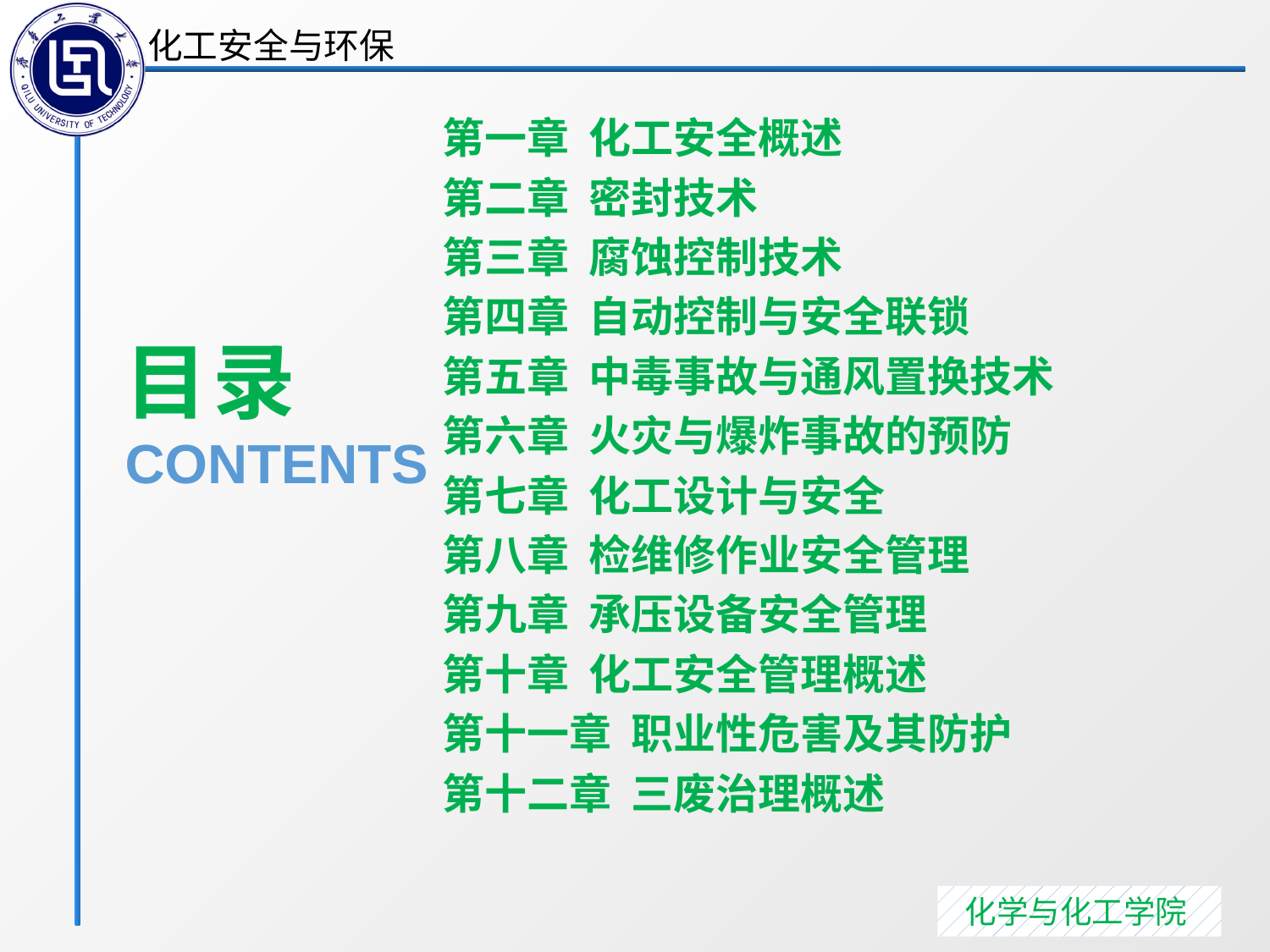

第一章  化工安全概述
第二章  密封技术
第三章  腐蚀控制技术
第四章  自动控制与安全联锁
第五章  中毒事故与通风置换技术
第六章  火灾与爆炸事故的预防
第七章  化工设计与安全
第八章  检维修作业安全管理
第九章  承压设备安全管理
第十章  化工安全管理概述
第十一章  职业性危害及其防护
第十二章  三废治理概述
目录
CONTENTS